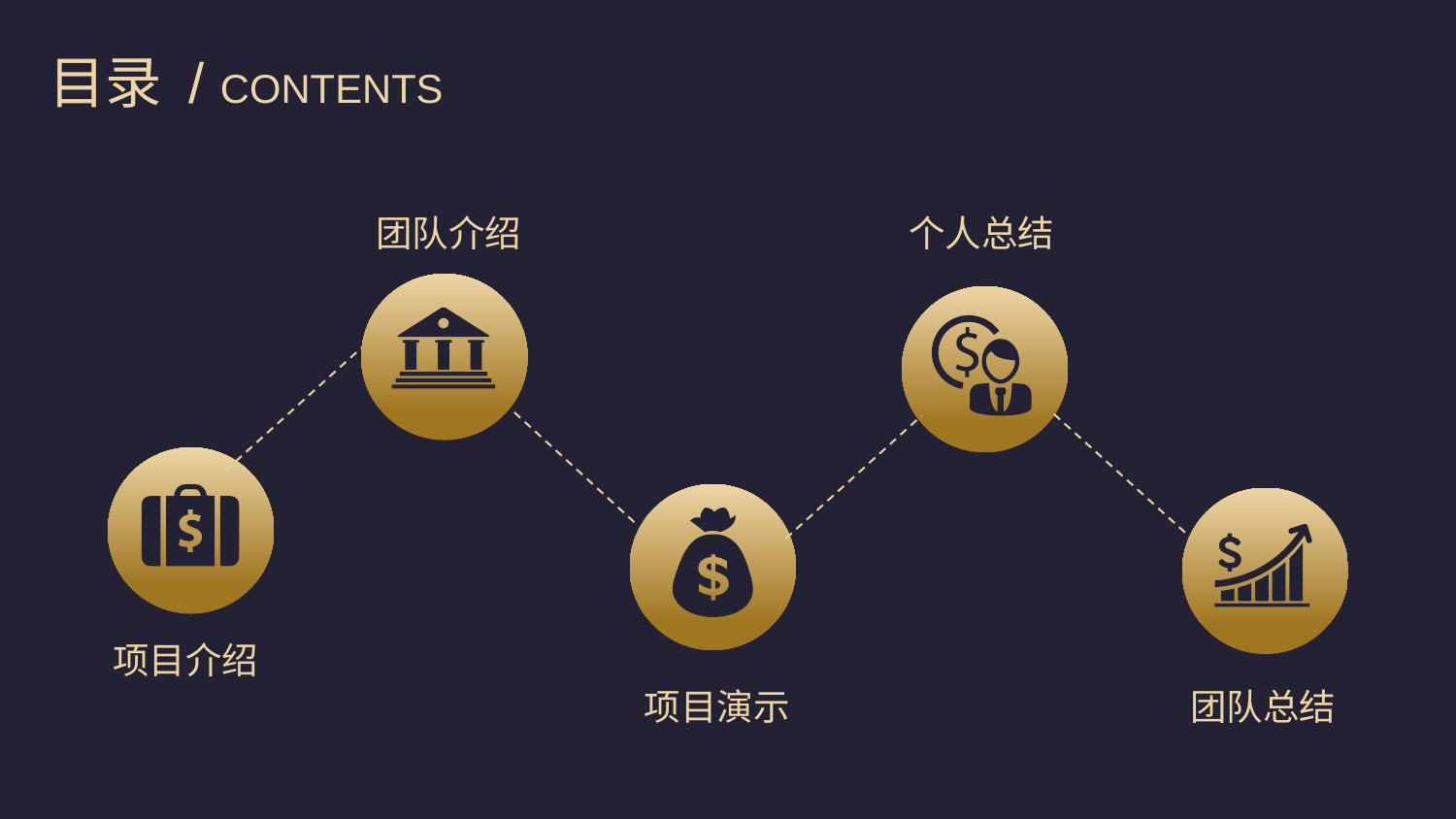

目录 / CONTENTS
团队介绍
个人总结

项目介绍
项目演示
团队总结